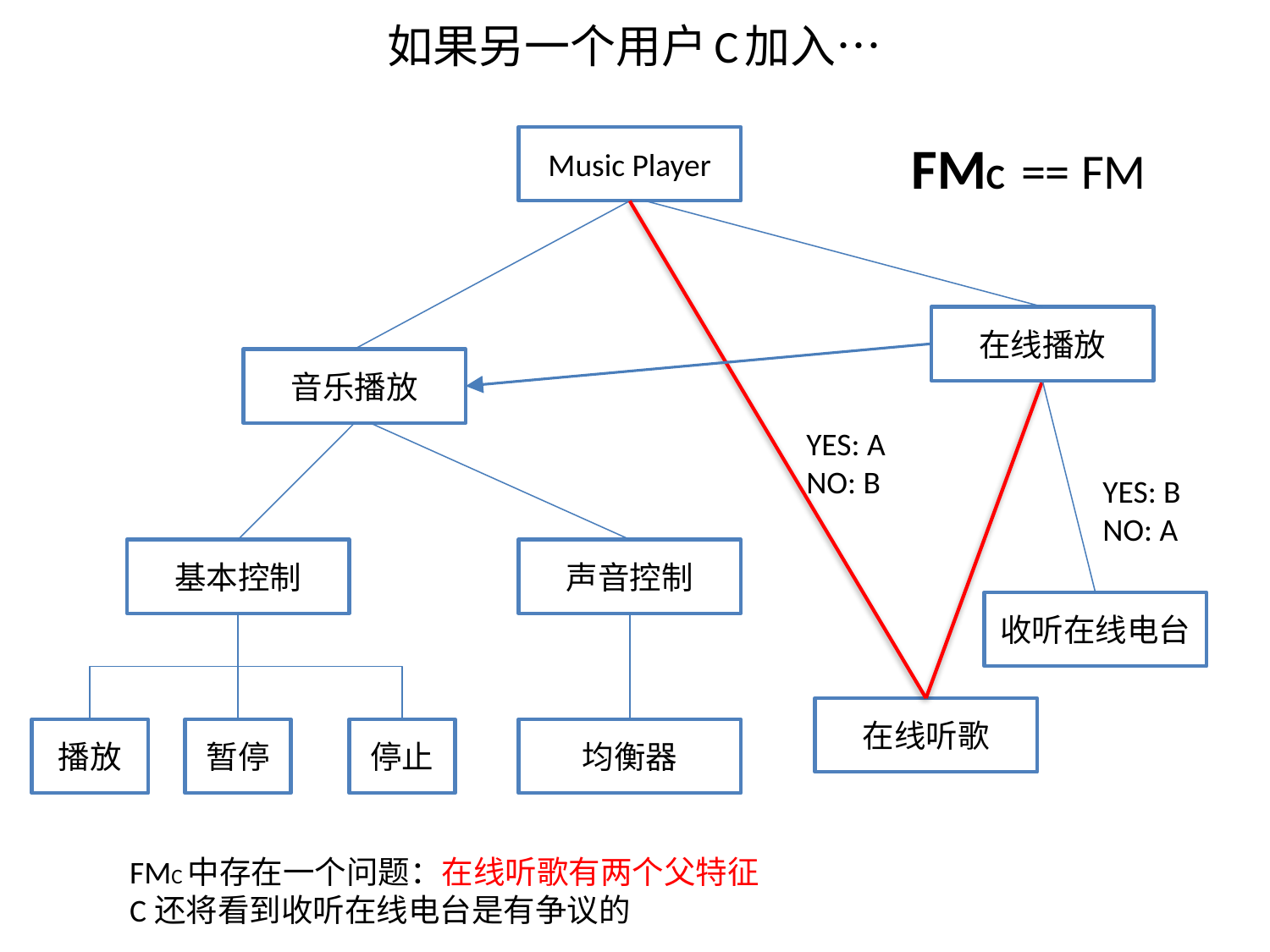

# 如果另一个用户C加入…
Music Player
 FMC  == FM
在线播放
音乐播放
YES: A
NO: B
YES: B
NO: A
基本控制
声音控制
收听在线电台
在线听歌
播放
暂停
停止
均衡器
FMC中存在一个问题：在线听歌有两个父特征
C还将看到收听在线电台是有争议的